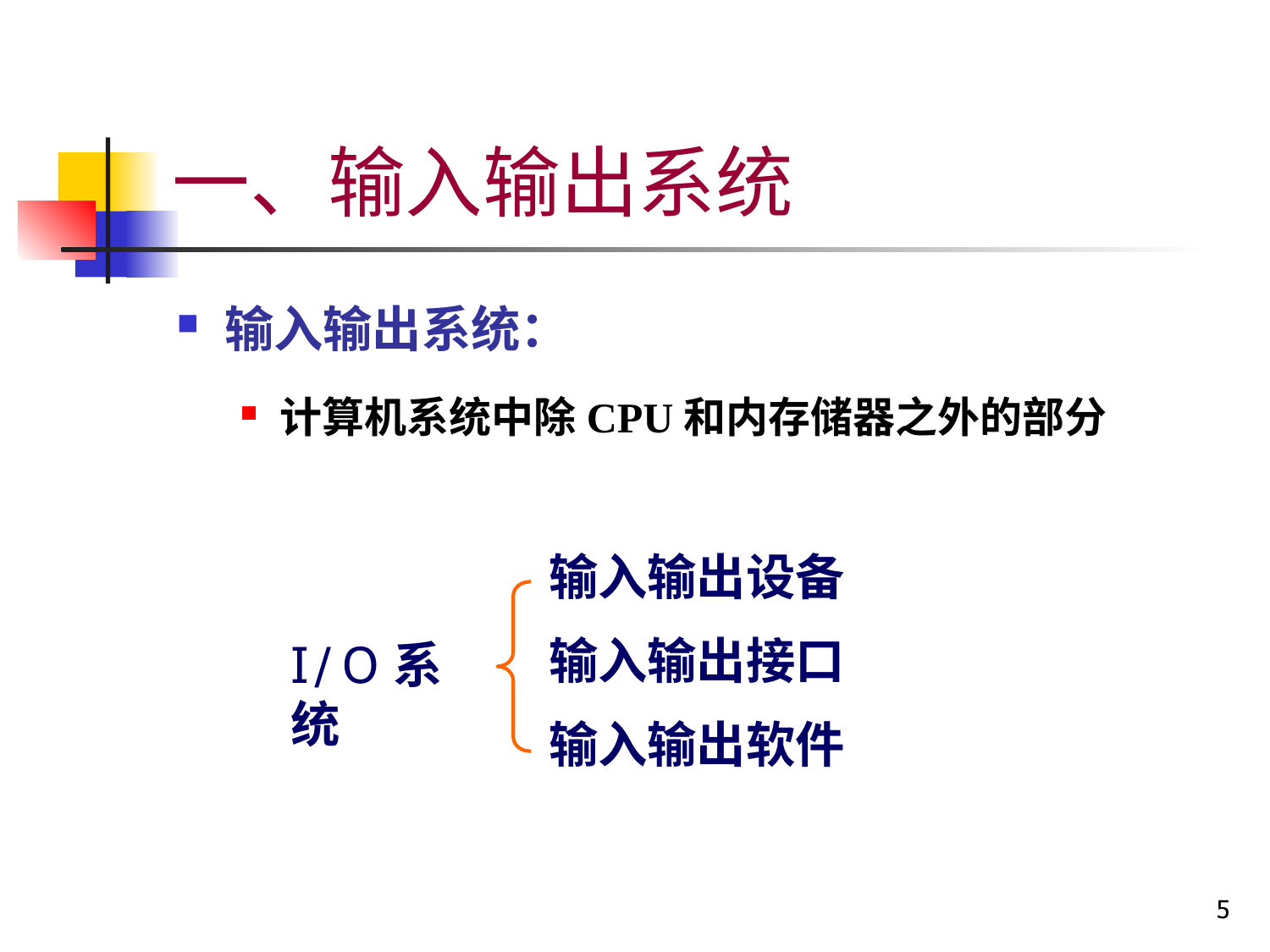

# 一、输入输出系统
输入输出系统：
计算机系统中除CPU和内存储器之外的部分
输入输出设备
输入输出接口
输入输出软件

I/O系统
5